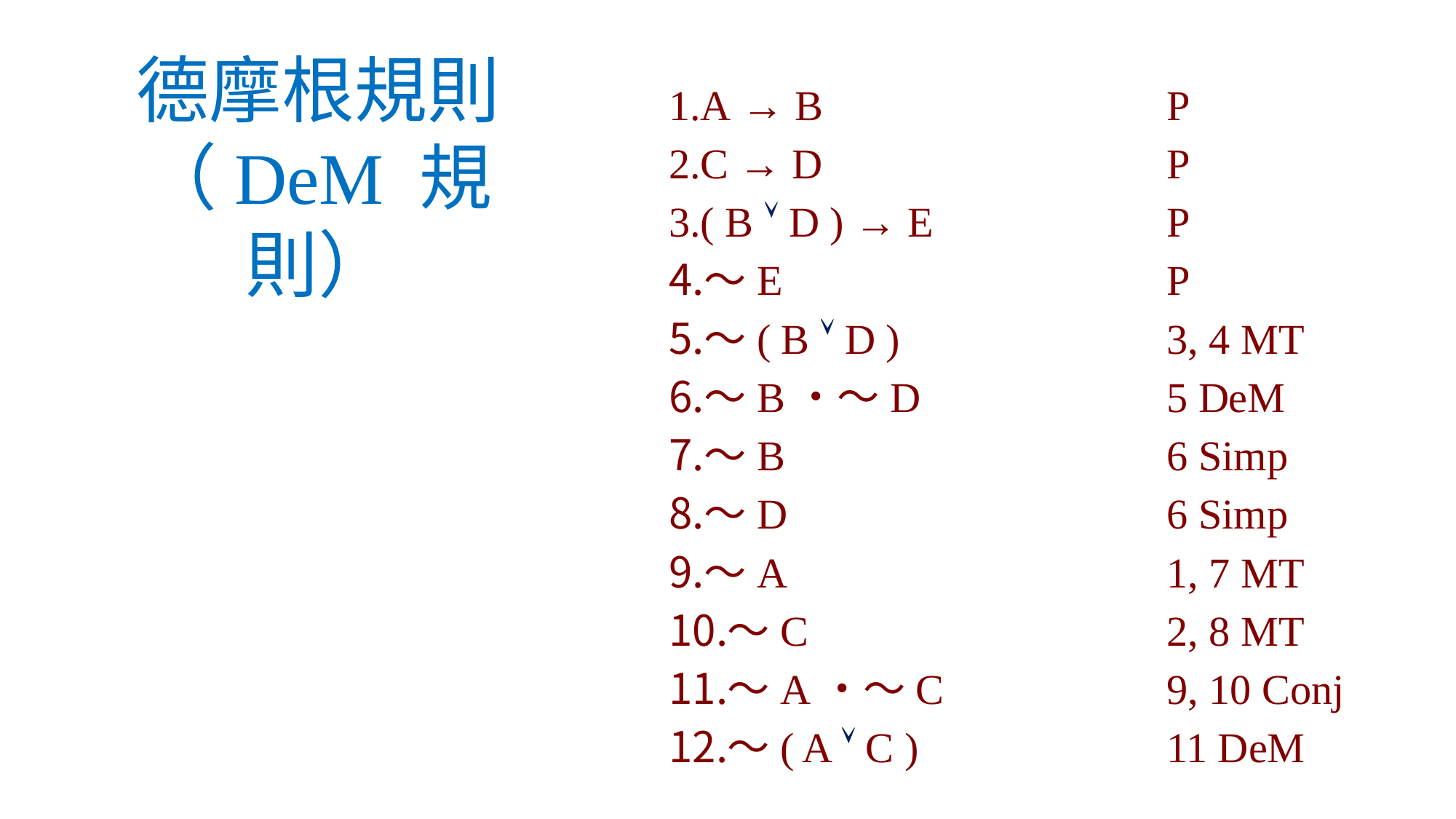

# 德摩根規則 （DeM 規則）
A → B
C → D
( B ∨ D ) → E
～E
～( B ∨ D )
～B・～D
～B
～D
～A
～C
～A・～C
～( A ∨ C )
P
P
P
P
3, 4 MT
5 DeM
6 Simp
6 Simp
1, 7 MT
2, 8 MT
9, 10 Conj
11 DeM